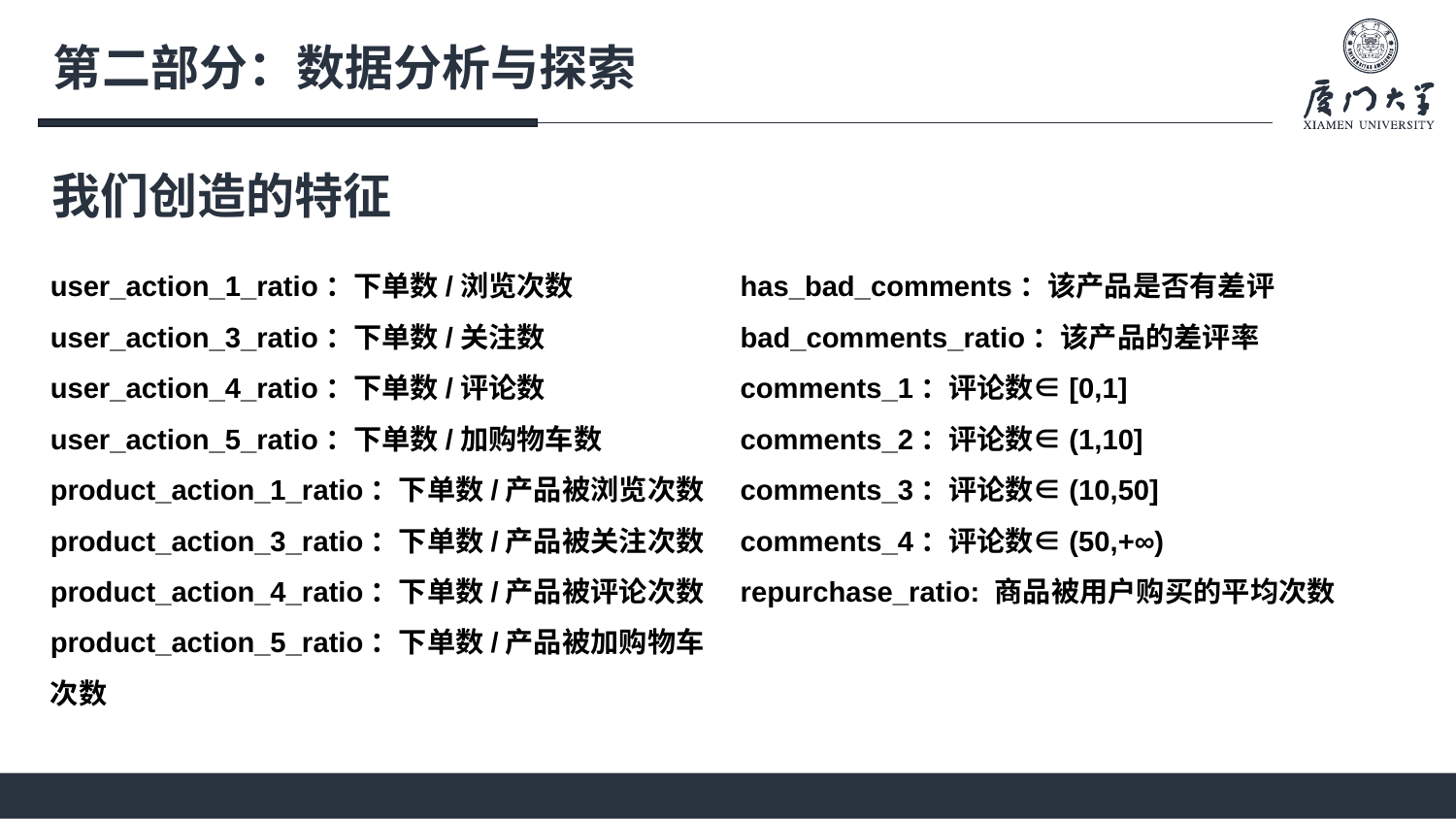

第二部分：数据分析与探索
我们创造的特征
user_action_1_ratio：下单数/浏览次数
user_action_3_ratio：下单数/关注数
user_action_4_ratio：下单数/评论数
user_action_5_ratio：下单数/加购物车数
product_action_1_ratio：下单数/产品被浏览次数
product_action_3_ratio：下单数/产品被关注次数
product_action_4_ratio：下单数/产品被评论次数
product_action_5_ratio：下单数/产品被加购物车次数
has_bad_comments：该产品是否有差评
bad_comments_ratio：该产品的差评率
comments_1：评论数∈[0,1]
comments_2：评论数∈(1,10]
comments_3：评论数∈(10,50]
comments_4：评论数∈(50,+∞)
repurchase_ratio: 商品被用户购买的平均次数